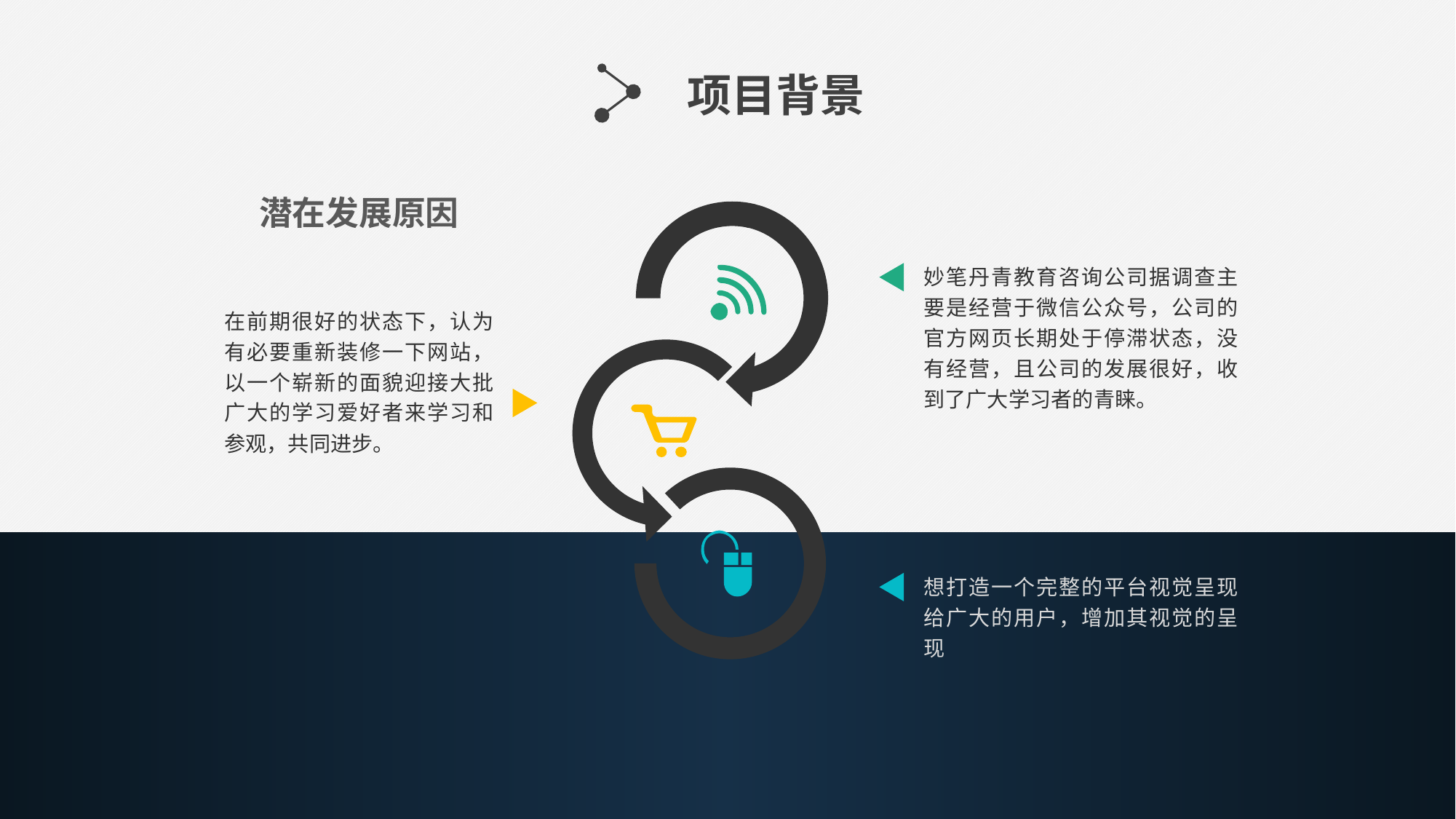

项目背景
潜在发展原因

妙笔丹青教育咨询公司据调查主要是经营于微信公众号，公司的官方网页长期处于停滞状态，没有经营，且公司的发展很好，收到了广大学习者的青睐。

在前期很好的状态下，认为有必要重新装修一下网站，以一个崭新的面貌迎接大批广大的学习爱好者来学习和参观，共同进步。

想打造一个完整的平台视觉呈现给广大的用户，增加其视觉的呈现